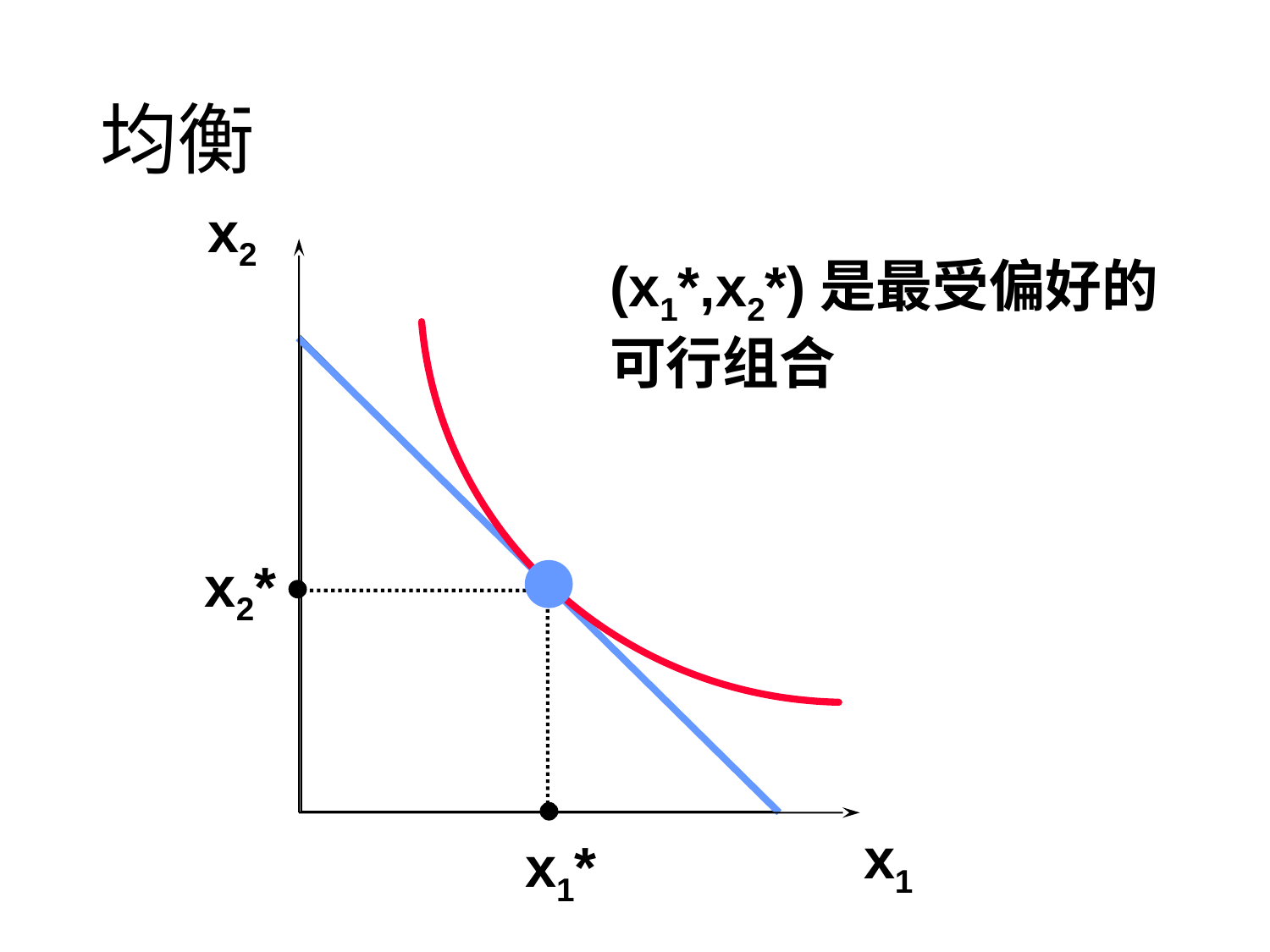

# 均衡
x2

(x1*,x2*)是最受偏好的
可行组合

x2*

x1
x1*